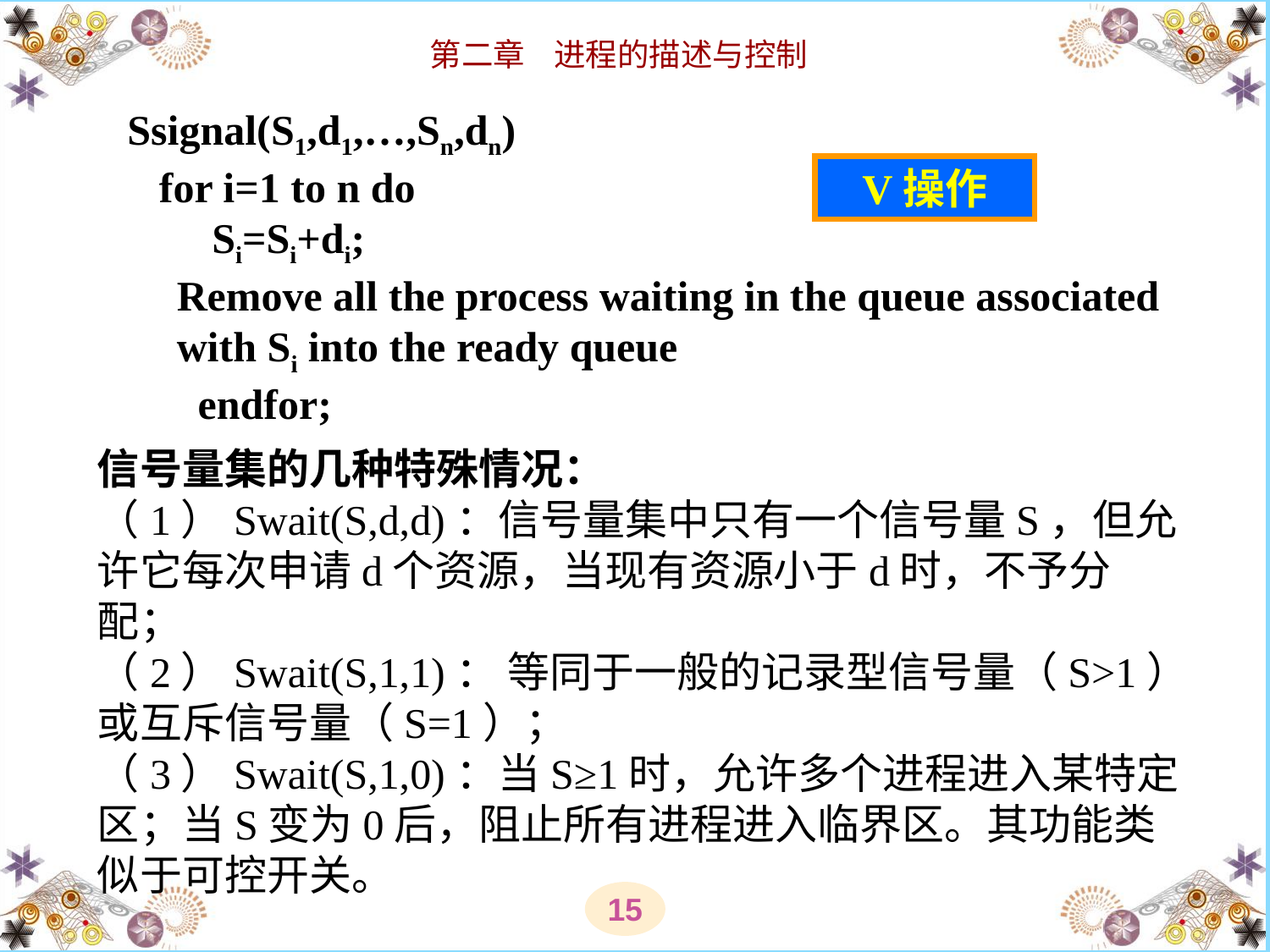

Ssignal(S1,d1,…,Sn,dn)
   for i=1 to n do
        Si=Si+di;
Remove all the process waiting in the queue associated with Si into the ready queue
  endfor;
V操作
信号量集的几种特殊情况：
（1）Swait(S,d,d)：信号量集中只有一个信号量S，但允许它每次申请d个资源，当现有资源小于d时，不予分配；
（2）Swait(S,1,1)： 等同于一般的记录型信号量（S>1）或互斥信号量（S=1）；
（3）Swait(S,1,0)：当S≥1时，允许多个进程进入某特定区；当S变为0后，阻止所有进程进入临界区。其功能类似于可控开关。